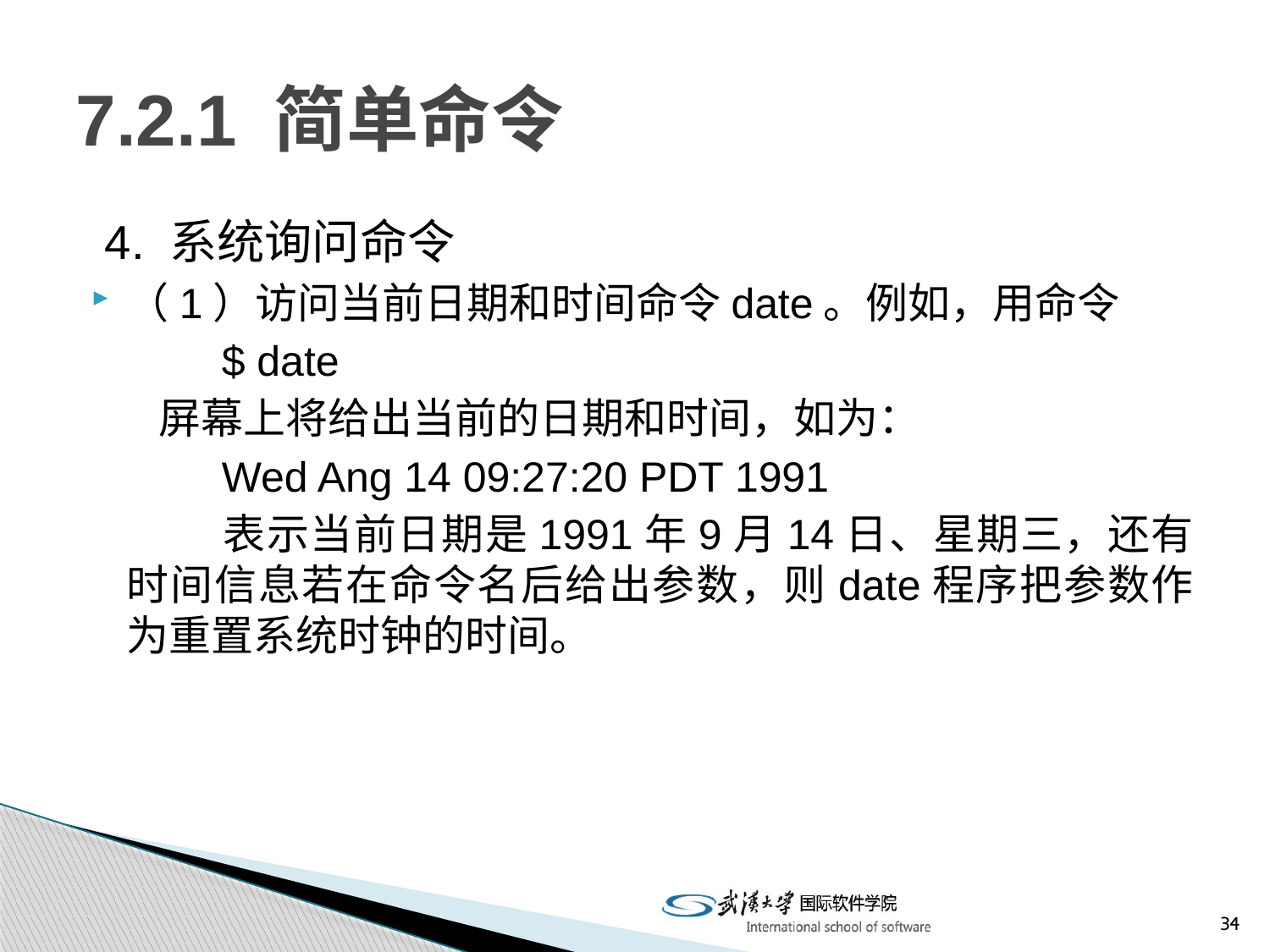

# 7.2.1 简单命令
 4. 系统询问命令
（1）访问当前日期和时间命令date。例如，用命令
           $ date
      屏幕上将给出当前的日期和时间，如为：
           Wed Ang 14 09:27:20 PDT 1991
           表示当前日期是1991年9月14日、星期三，还有时间信息若在命令名后给出参数，则date程序把参数作为重置系统时钟的时间。
34